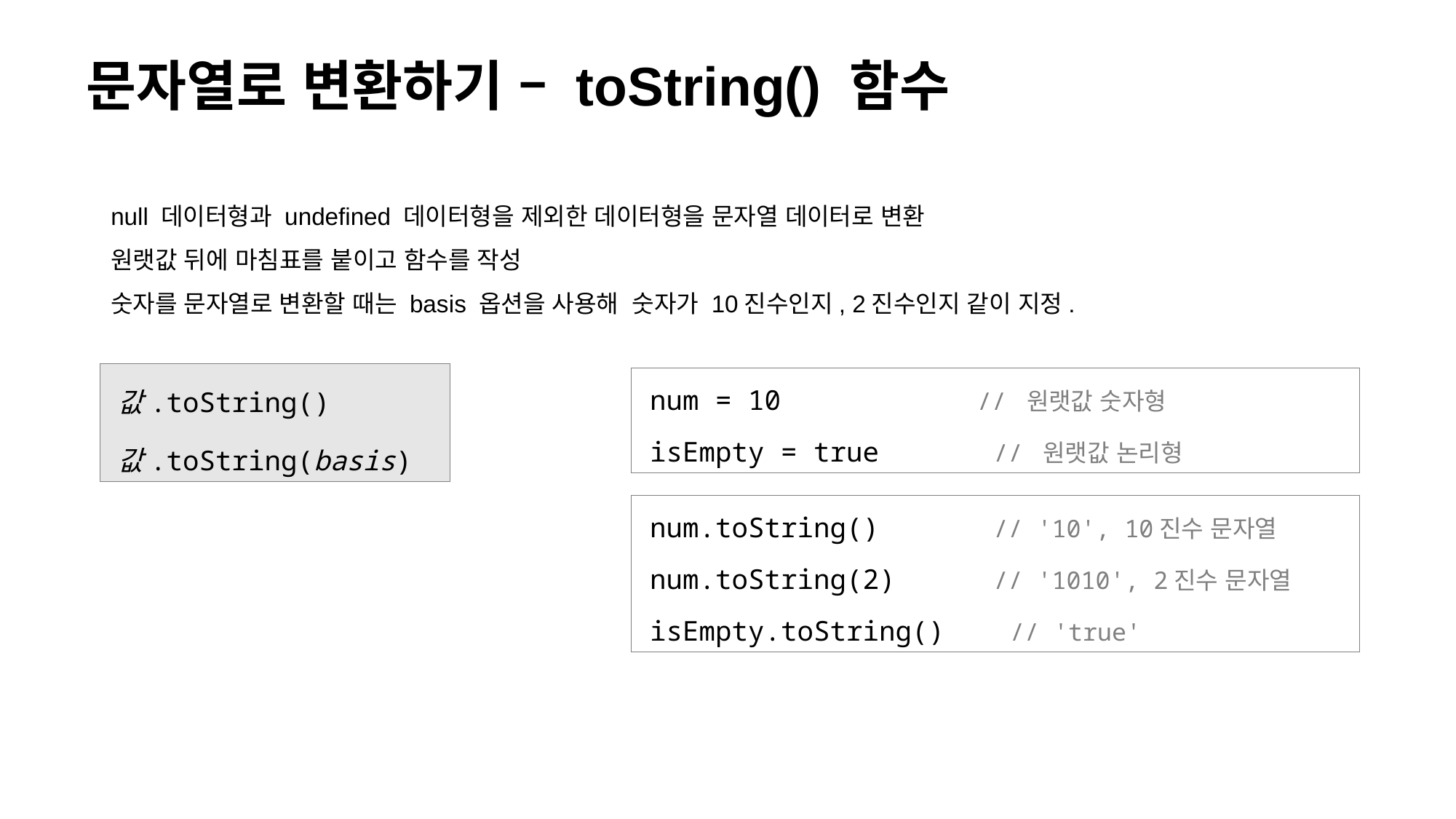

# 문자열로 변환하기 – toString() 함수
null 데이터형과 undefined 데이터형을 제외한 데이터형을 문자열 데이터로 변환
원랫값 뒤에 마침표를 붙이고 함수를 작성
숫자를 문자열로 변환할 때는 basis 옵션을 사용해  숫자가 10진수인지, 2진수인지 같이 지정.
값.toString()
값.toString(basis)
num = 10            // 원랫값 숫자형
isEmpty = true       // 원랫값 논리형
num.toString()       // '10', 10진수 문자열
num.toString(2)      // '1010', 2진수 문자열
isEmpty.toString()    // 'true'